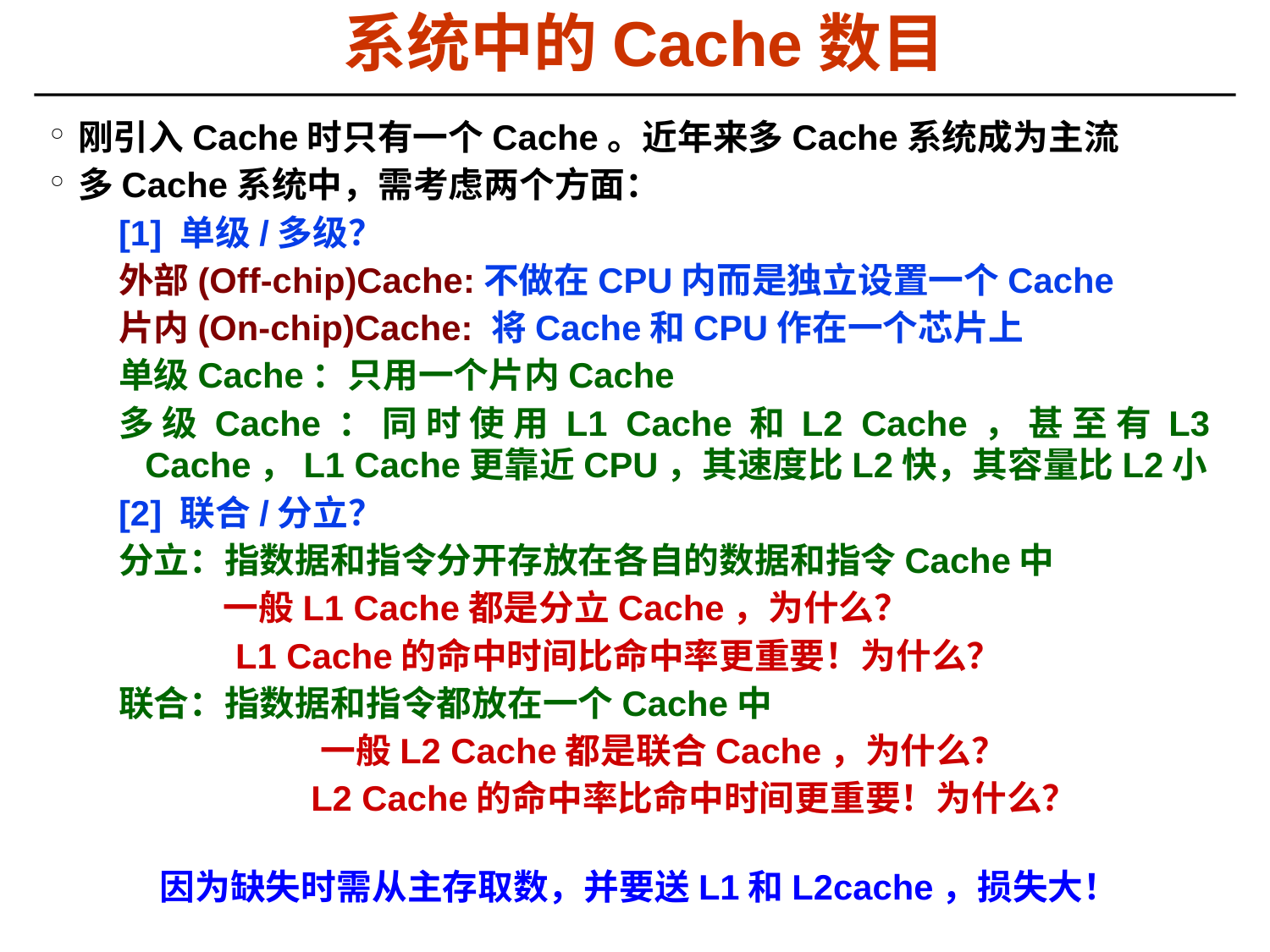

系统中的Cache数目
刚引入Cache时只有一个Cache。近年来多Cache系统成为主流
多Cache系统中，需考虑两个方面：
[1] 单级/多级？
外部(Off-chip)Cache:不做在CPU内而是独立设置一个Cache
片内(On-chip)Cache: 将Cache和CPU作在一个芯片上
单级Cache：只用一个片内Cache
多级Cache：同时使用L1 Cache和L2 Cache，甚至有L3 Cache，L1 Cache更靠近CPU，其速度比L2快，其容量比L2小
[2] 联合/分立？
分立：指数据和指令分开存放在各自的数据和指令Cache中
            一般L1 Cache都是分立Cache，为什么？
            L1 Cache的命中时间比命中率更重要！为什么？
联合：指数据和指令都放在一个Cache中
		     一般L2 Cache都是联合Cache，为什么？
		    L2 Cache的命中率比命中时间更重要！为什么？
因为缺失时需从主存取数，并要送L1和L2cache，损失大！